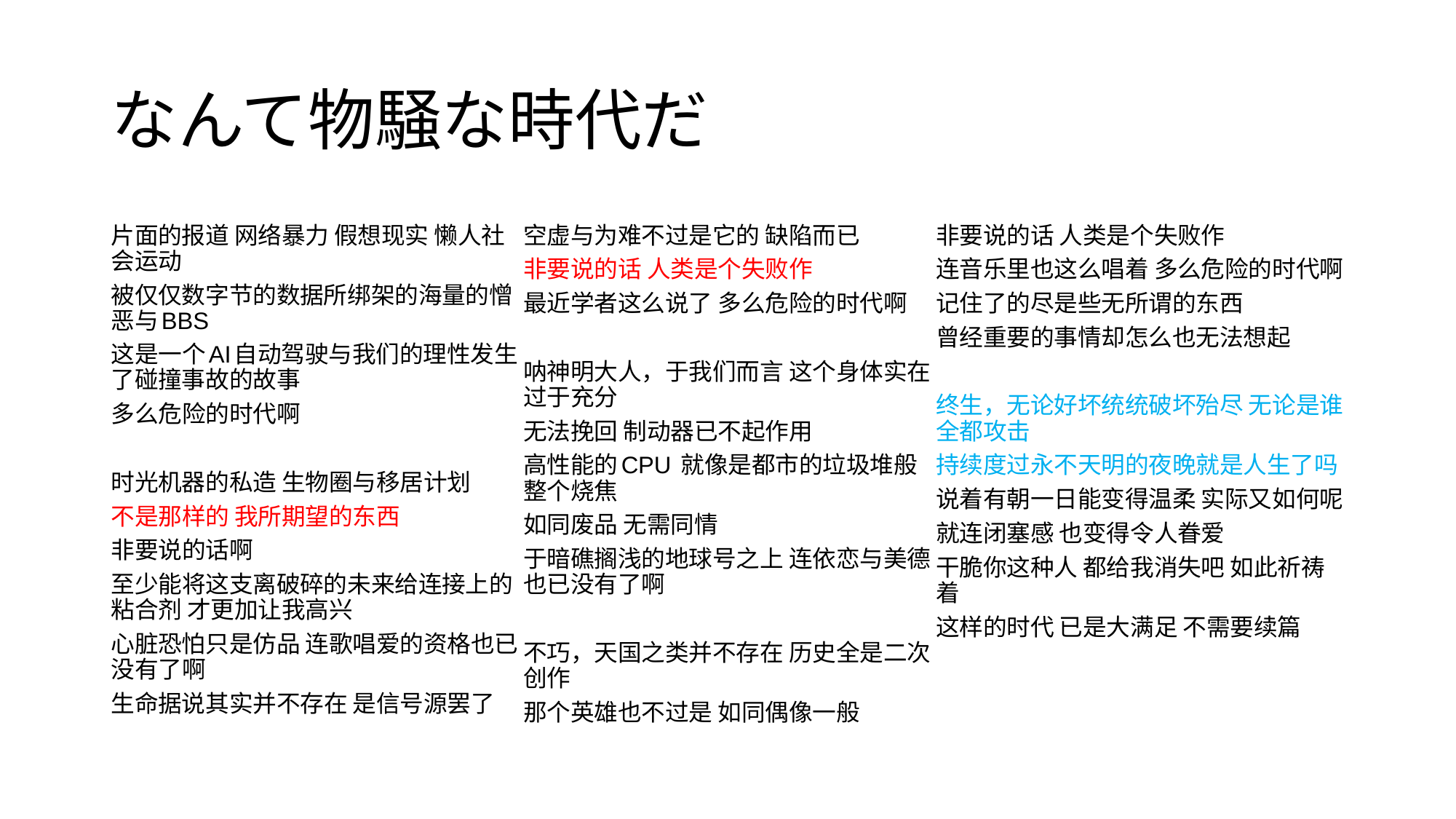

# なんて物騒な時代だ
片面的报道 网络暴力 假想现实 懒人社会运动
被仅仅数字节的数据所绑架的海量的憎恶与BBS
这是一个AI自动驾驶与我们的理性发生了碰撞事故的故事
多么危险的时代啊

时光机器的私造 生物圈与移居计划
不是那样的 我所期望的东西
非要说的话啊
至少能将这支离破碎的未来给连接上的粘合剂 才更加让我高兴
心脏恐怕只是仿品 连歌唱爱的资格也已没有了啊
生命据说其实并不存在 是信号源罢了
空虚与为难不过是它的 缺陷而已
非要说的话 人类是个失败作
最近学者这么说了 多么危险的时代啊

呐神明大人，于我们而言 这个身体实在过于充分
无法挽回 制动器已不起作用
高性能的CPU 就像是都市的垃圾堆般整个烧焦
如同废品 无需同情
于暗礁搁浅的地球号之上 连依恋与美德也已没有了啊

不巧，天国之类并不存在 历史全是二次创作
那个英雄也不过是 如同偶像一般
非要说的话 人类是个失败作
连音乐里也这么唱着 多么危险的时代啊
记住了的尽是些无所谓的东西
曾经重要的事情却怎么也无法想起

终生，无论好坏统统破坏殆尽 无论是谁全都攻击
持续度过永不天明的夜晚就是人生了吗
说着有朝一日能变得温柔 实际又如何呢
就连闭塞感 也变得令人眷爱
干脆你这种人 都给我消失吧 如此祈祷着
这样的时代 已是大满足 不需要续篇